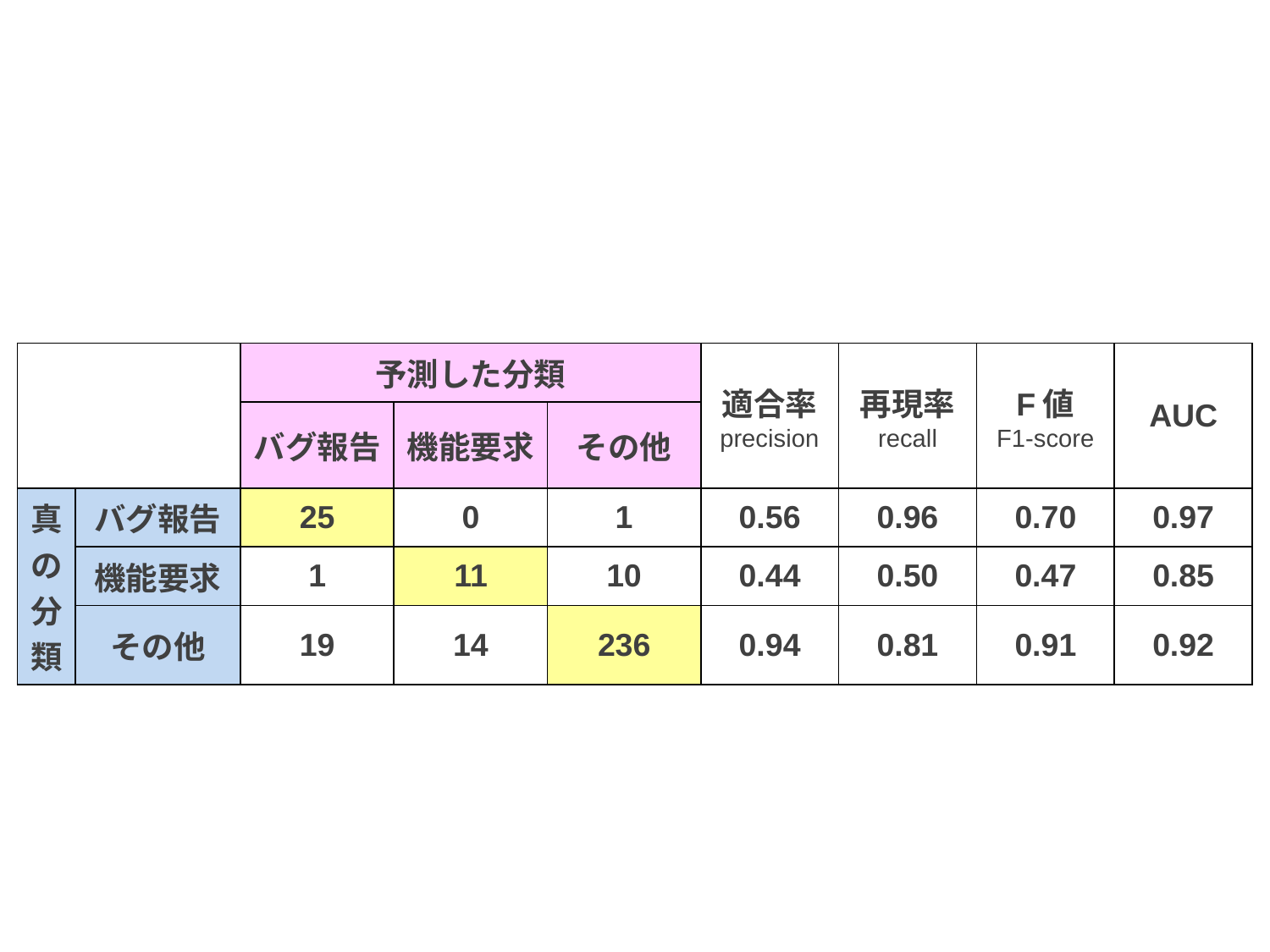

|  |  | 予測した分類 |  |  | 適合率 precision | 再現率 recall | F値 F1-score | AUC |
| --- | --- | --- | --- | --- | --- | --- | --- | --- |
|  |  | バグ報告 | 機能要求 | その他 |  |  |  |  |
| 真の分類 | バグ報告 | 25 | 0 | 1 | 0.56 | 0.96 | 0.70 | 0.97 |
|  | 機能要求 | 1 | 11 | 10 | 0.44 | 0.50 | 0.47 | 0.85 |
|  | その他 | 19 | 14 | 236 | 0.94 | 0.81 | 0.91 | 0.92 |